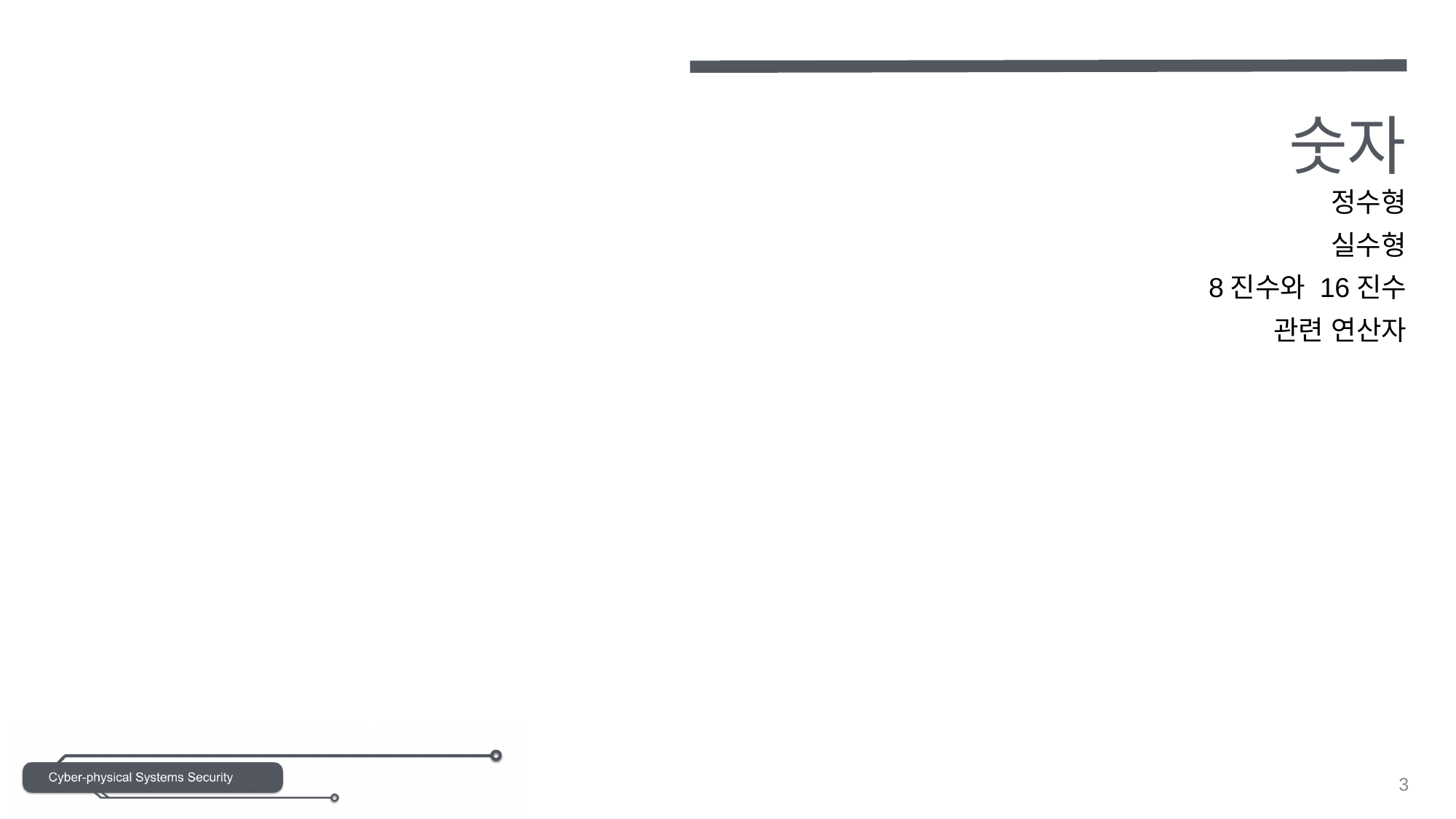

# 숫자
정수형
실수형
8진수와 16진수
관련 연산자

3